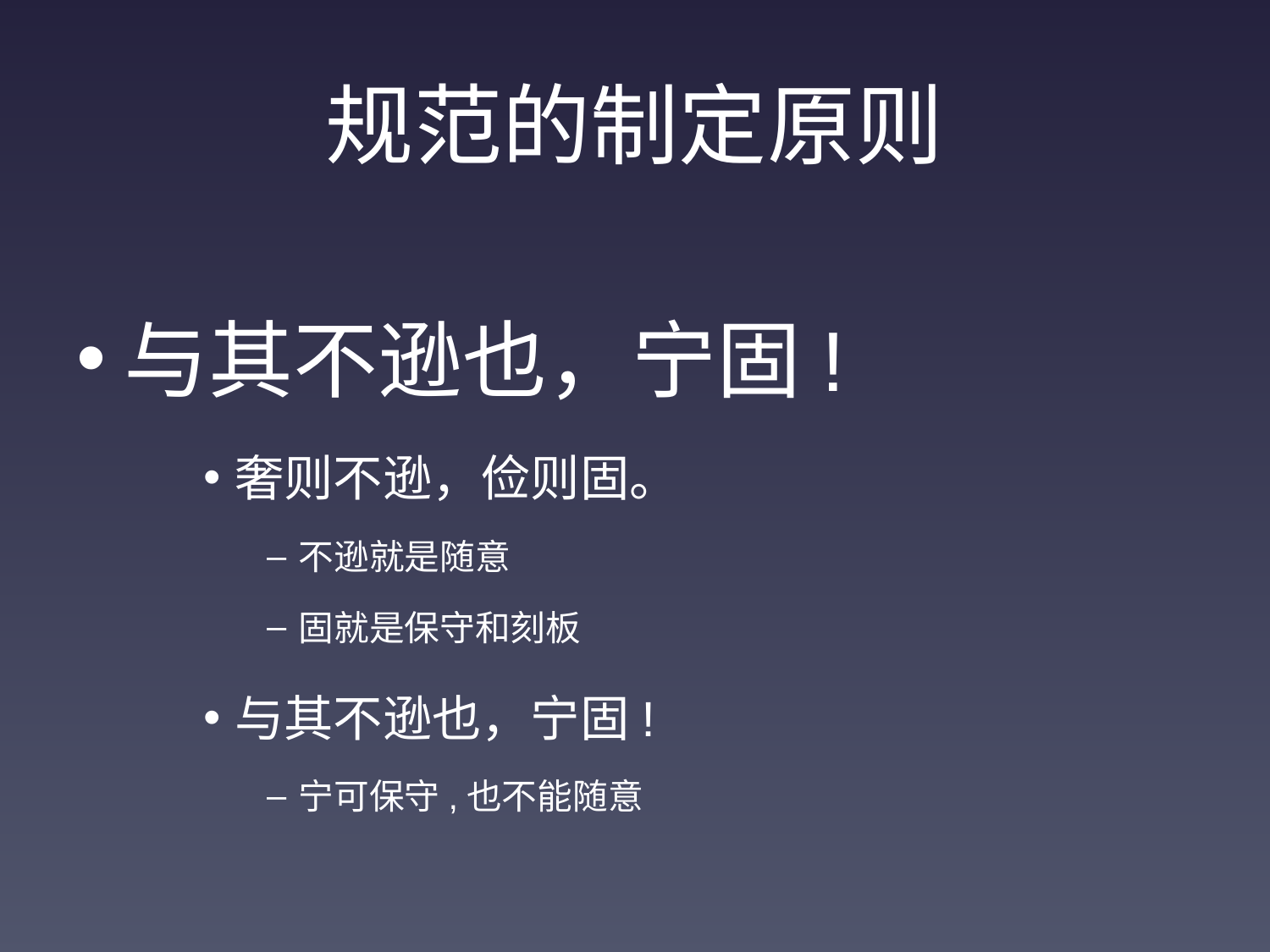

# 规范的制定原则
与其不逊也，宁固!
奢则不逊，俭则固。
不逊就是随意
固就是保守和刻板
与其不逊也，宁固!
宁可保守,也不能随意